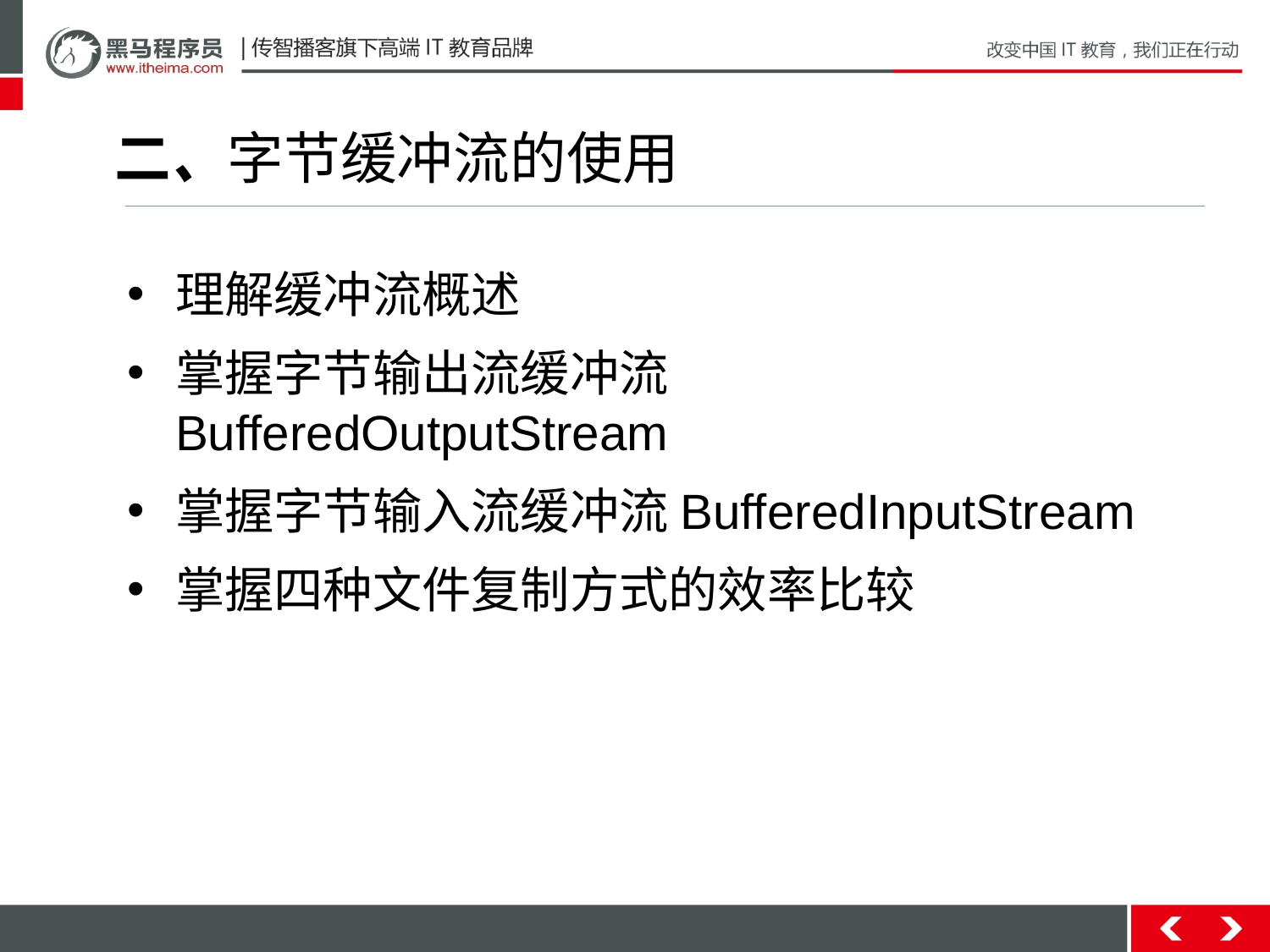

二、字节缓冲流的使用
理解缓冲流概述
掌握字节输出流缓冲流BufferedOutputStream
掌握字节输入流缓冲流BufferedInputStream
掌握四种文件复制方式的效率比较